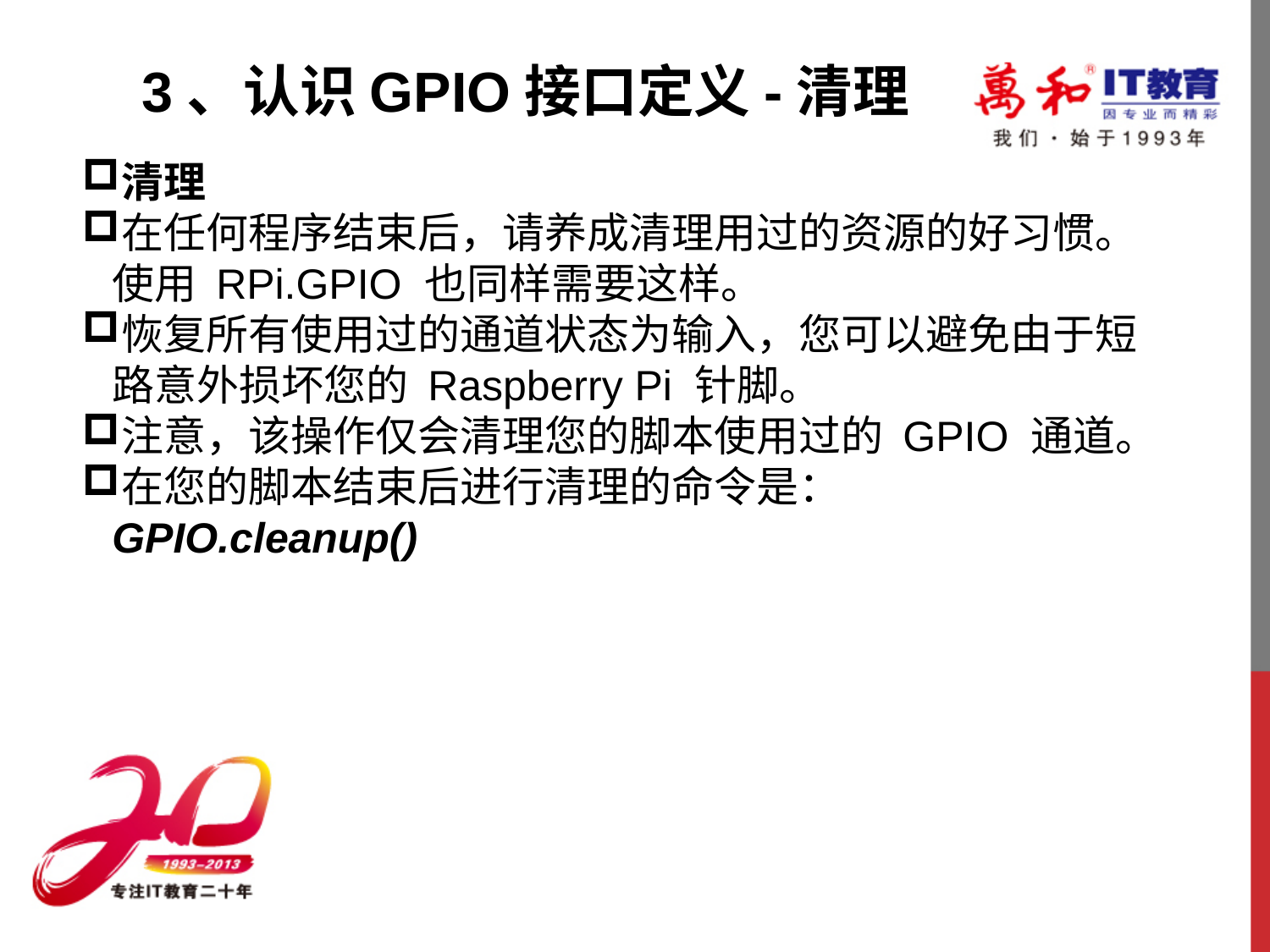

3、认识GPIO接口定义-清理
清理
在任何程序结束后，请养成清理用过的资源的好习惯。使用 RPi.GPIO 也同样需要这样。
恢复所有使用过的通道状态为输入，您可以避免由于短路意外损坏您的 Raspberry Pi 针脚。
注意，该操作仅会清理您的脚本使用过的 GPIO 通道。
在您的脚本结束后进行清理的命令是：
GPIO.cleanup()